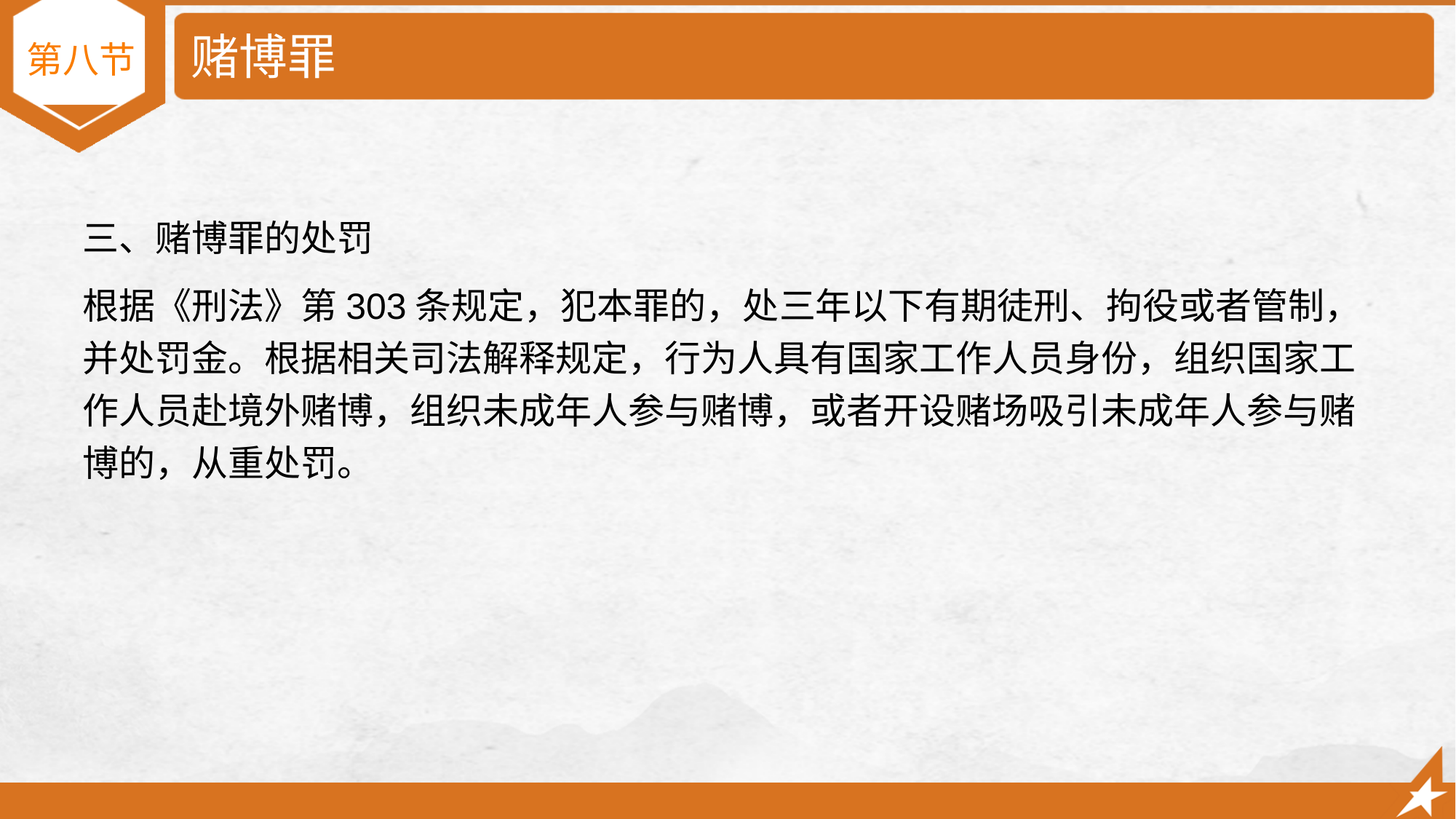

# 赌博罪
第八节

三、赌博罪的处罚
根据《刑法》第303条规定，犯本罪的，处三年以下有期徒刑、拘役或者管制，并处罚金。根据相关司法解释规定，行为人具有国家工作人员身份，组织国家工作人员赴境外赌博，组织未成年人参与赌博，或者开设赌场吸引未成年人参与赌博的，从重处罚。